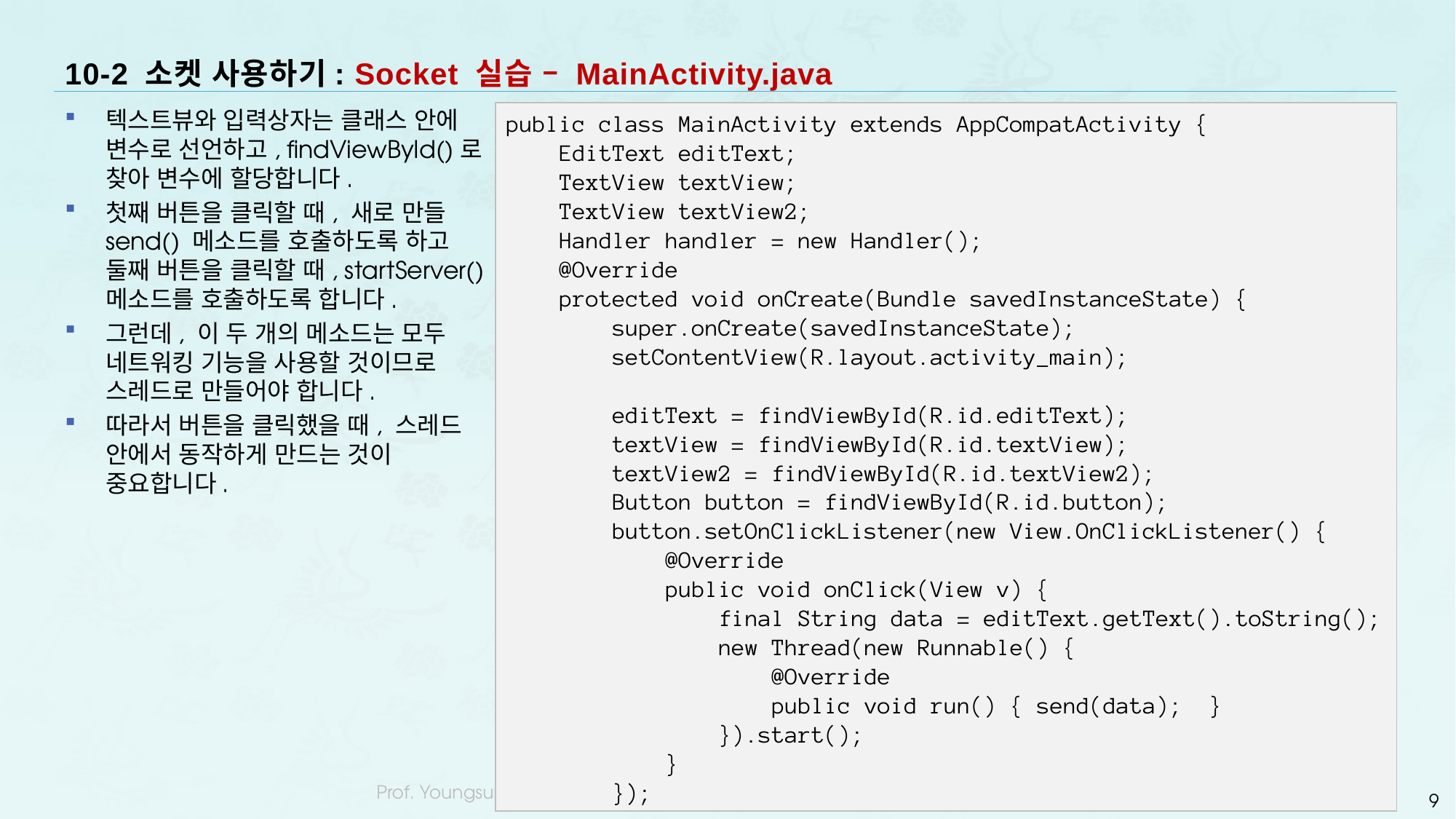

# 10-2 소켓 사용하기: Socket 실습 – MainActivity.java
텍스트뷰와 입력상자는 클래스 안에
변수로 선언하고, findViewById()로
찾아 변수에 할당합니다.
첫째 버튼을 클릭할 때, 새로 만들
send() 메소드를 호출하도록 하고
둘째 버튼을 클릭할 때, startServer()
메소드를 호출하도록 합니다.
그런데, 이 두 개의 메소드는 모두
네트워킹 기능을 사용할 것이므로
스레드로 만들어야 합니다.
따라서 버튼을 클릭했을 때, 스레드
안에서 동작하게 만드는 것이
중요합니다.
public class MainActivity extends AppCompatActivity {
    EditText editText;
    TextView textView;
    TextView textView2;
    Handler handler = new Handler();
    @Override
    protected void onCreate(Bundle savedInstanceState) {
        super.onCreate(savedInstanceState);
        setContentView(R.layout.activity_main);

        editText = findViewById(R.id.editText);
        textView = findViewById(R.id.textView);
        textView2 = findViewById(R.id.textView2);
        Button button = findViewById(R.id.button);
        button.setOnClickListener(new View.OnClickListener() {
            @Override
            public void onClick(View v) {
                final String data = editText.getText().toString();
                new Thread(new Runnable() {
                    @Override
                    public void run() { send(data);  }
                }).start();
            }
        });
9